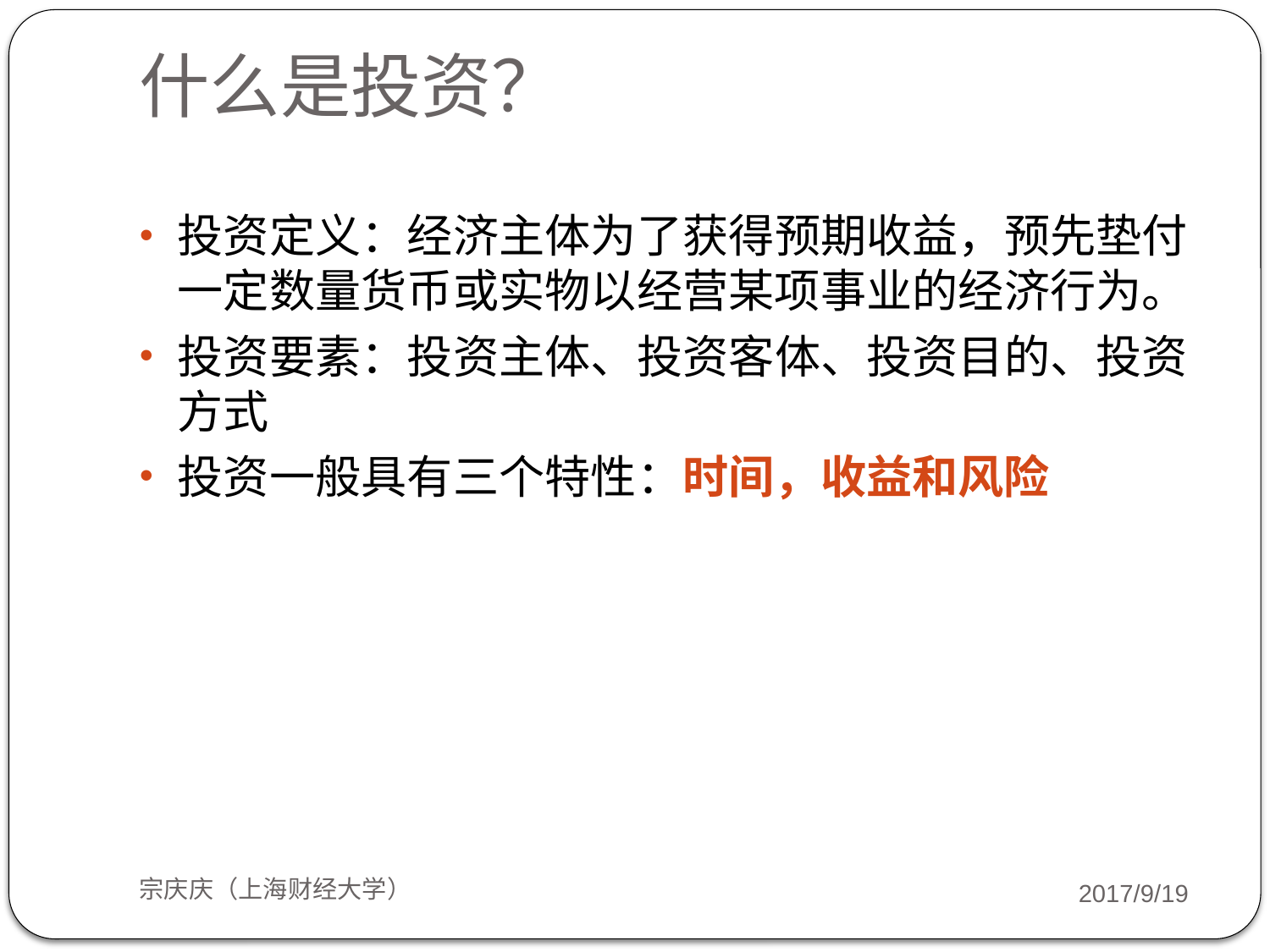

# 什么是投资？
投资定义：经济主体为了获得预期收益，预先垫付一定数量货币或实物以经营某项事业的经济行为。
投资要素：投资主体、投资客体、投资目的、投资方式
投资一般具有三个特性：时间，收益和风险

宗庆庆（上海财经大学）
2017/9/19